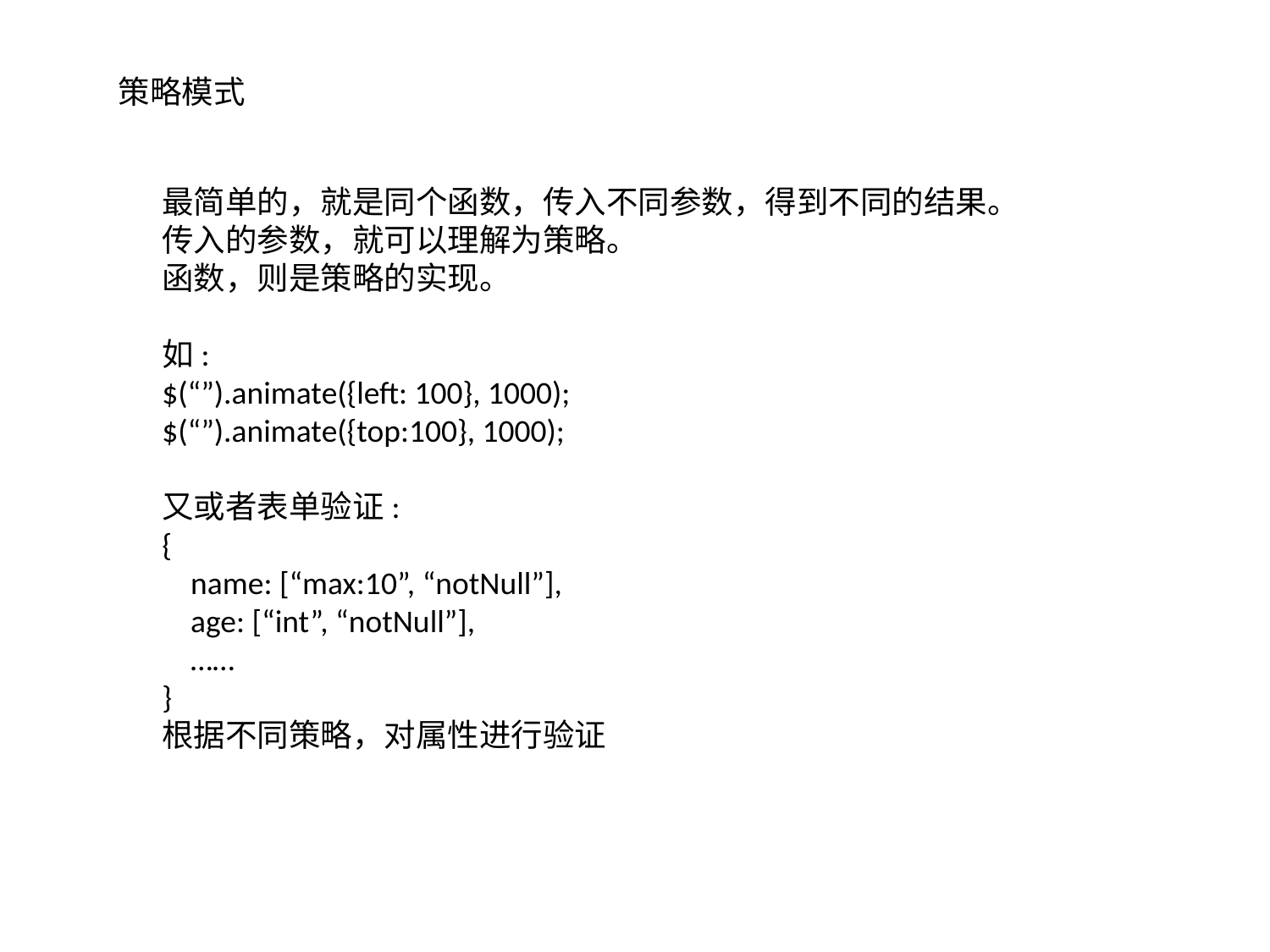

策略模式
最简单的，就是同个函数，传入不同参数，得到不同的结果。
传入的参数，就可以理解为策略。
函数，则是策略的实现。

如:
$(“”).animate({left: 100}, 1000);
$(“”).animate({top:100}, 1000);

又或者表单验证:
{
    name: [“max:10”, “notNull”],
    age: [“int”, “notNull”],
    ……
}
根据不同策略，对属性进行验证